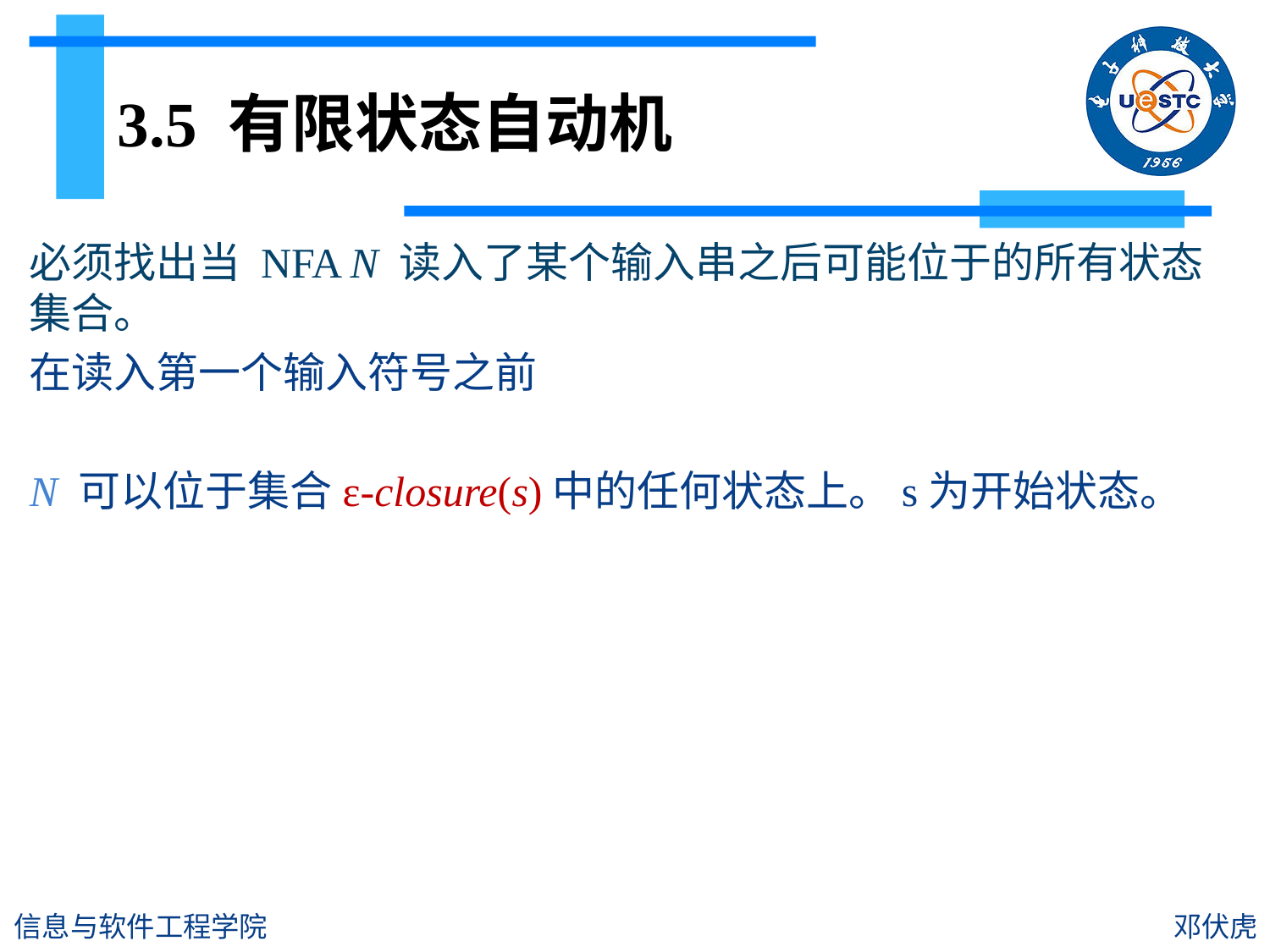

# 3.5 有限状态自动机
必须找出当 NFA N 读入了某个输入串之后可能位于的所有状态集合。
在读入第一个输入符号之前

N 可以位于集合ε-closure(s)中的任何状态上。s为开始状态。

49
信息与软件工程学院
邓伏虎